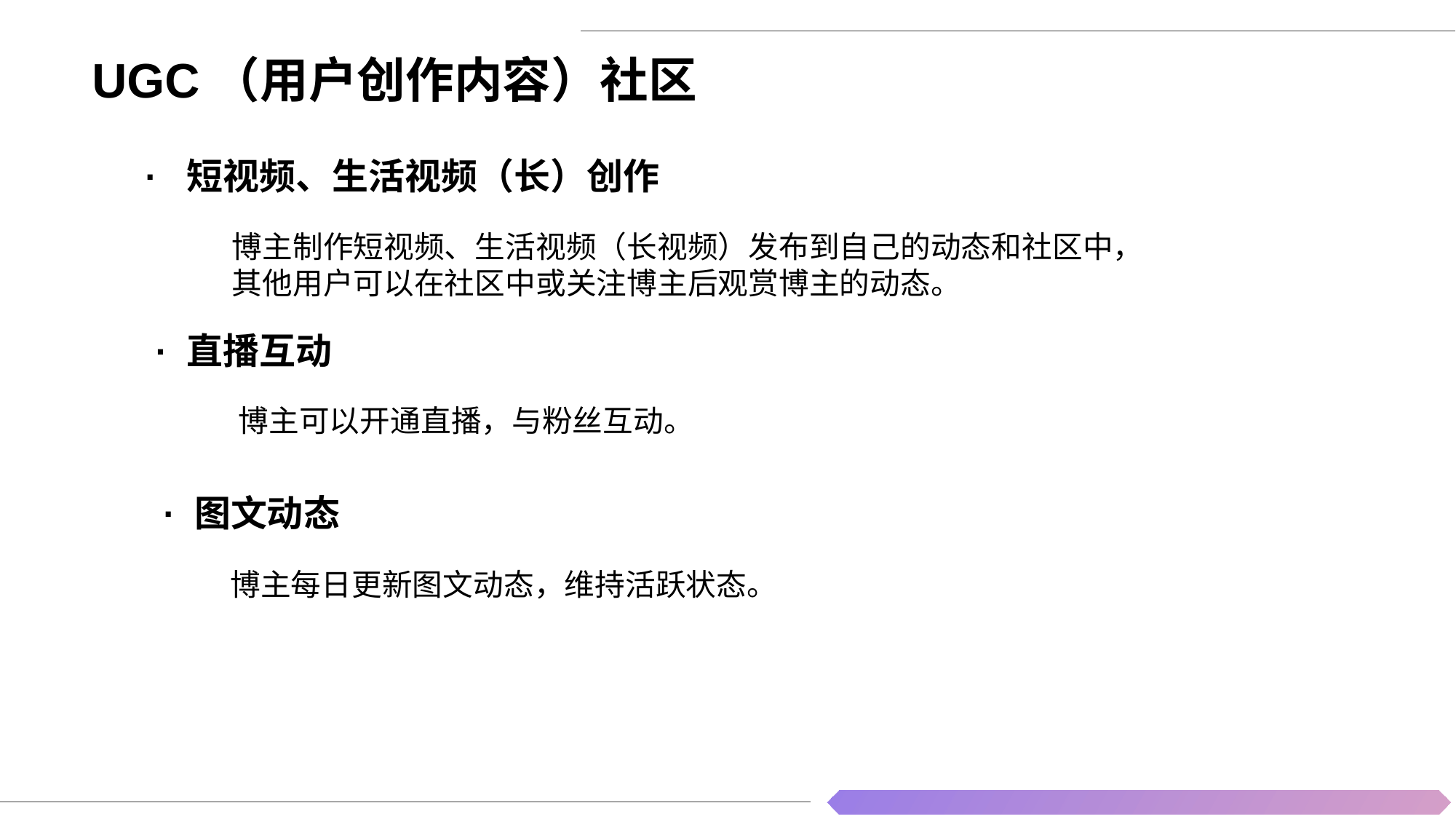

UGC（用户创作内容）社区
·  短视频、生活视频（长）创作

博主制作短视频、生活视频（长视频）发布到自己的动态和社区中，其他用户可以在社区中或关注博主后观赏博主的动态。

· 直播互动
博主可以开通直播，与粉丝互动。

· 图文动态
博主每日更新图文动态，维持活跃状态。